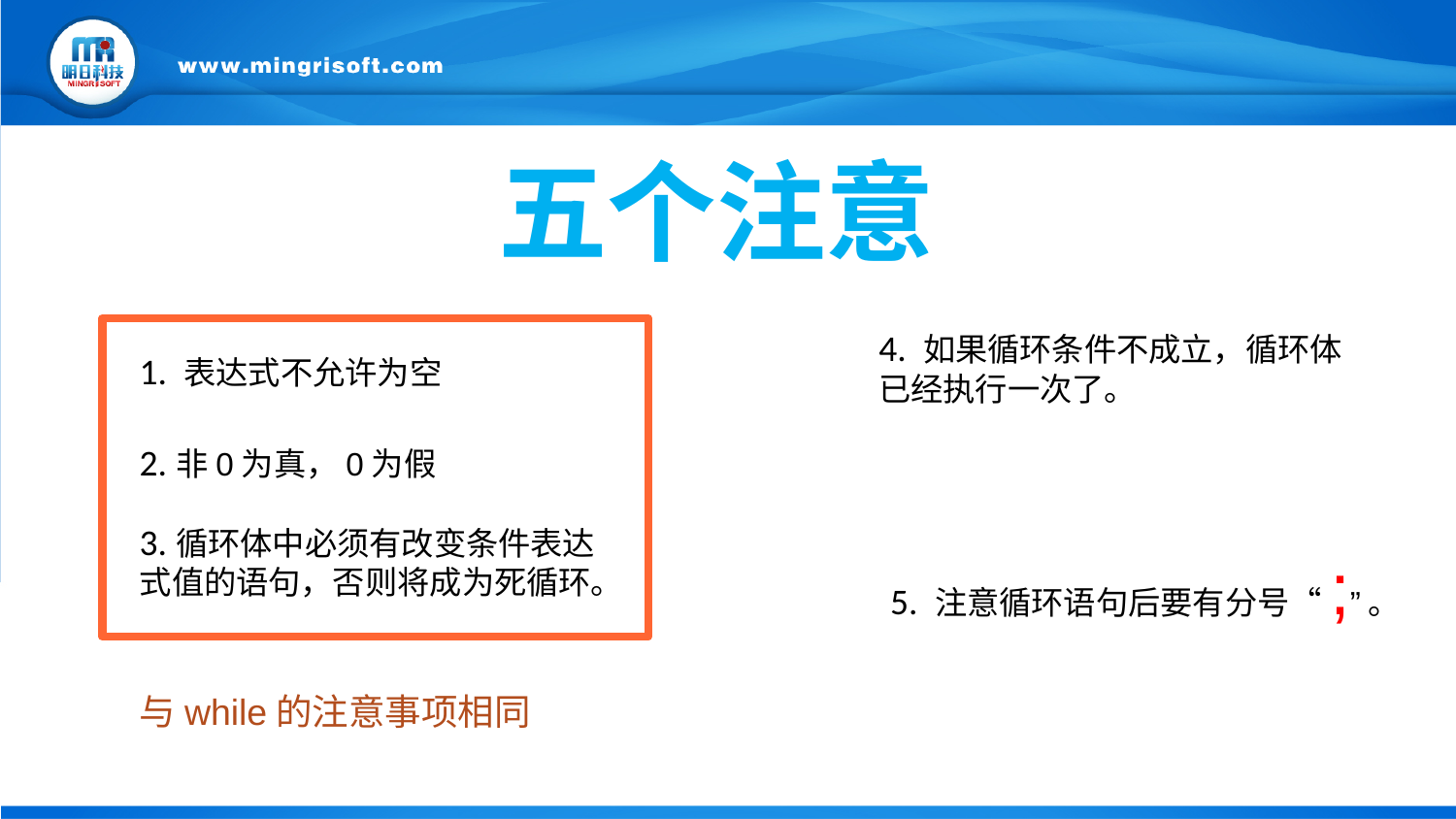

五个注意

4. 如果循环条件不成立，循环体已经执行一次了。
1. 表达式不允许为空
2.非0为真，0为假
3.循环体中必须有改变条件表达式值的语句，否则将成为死循环。
5. 注意循环语句后要有分号“;”。

与while的注意事项相同